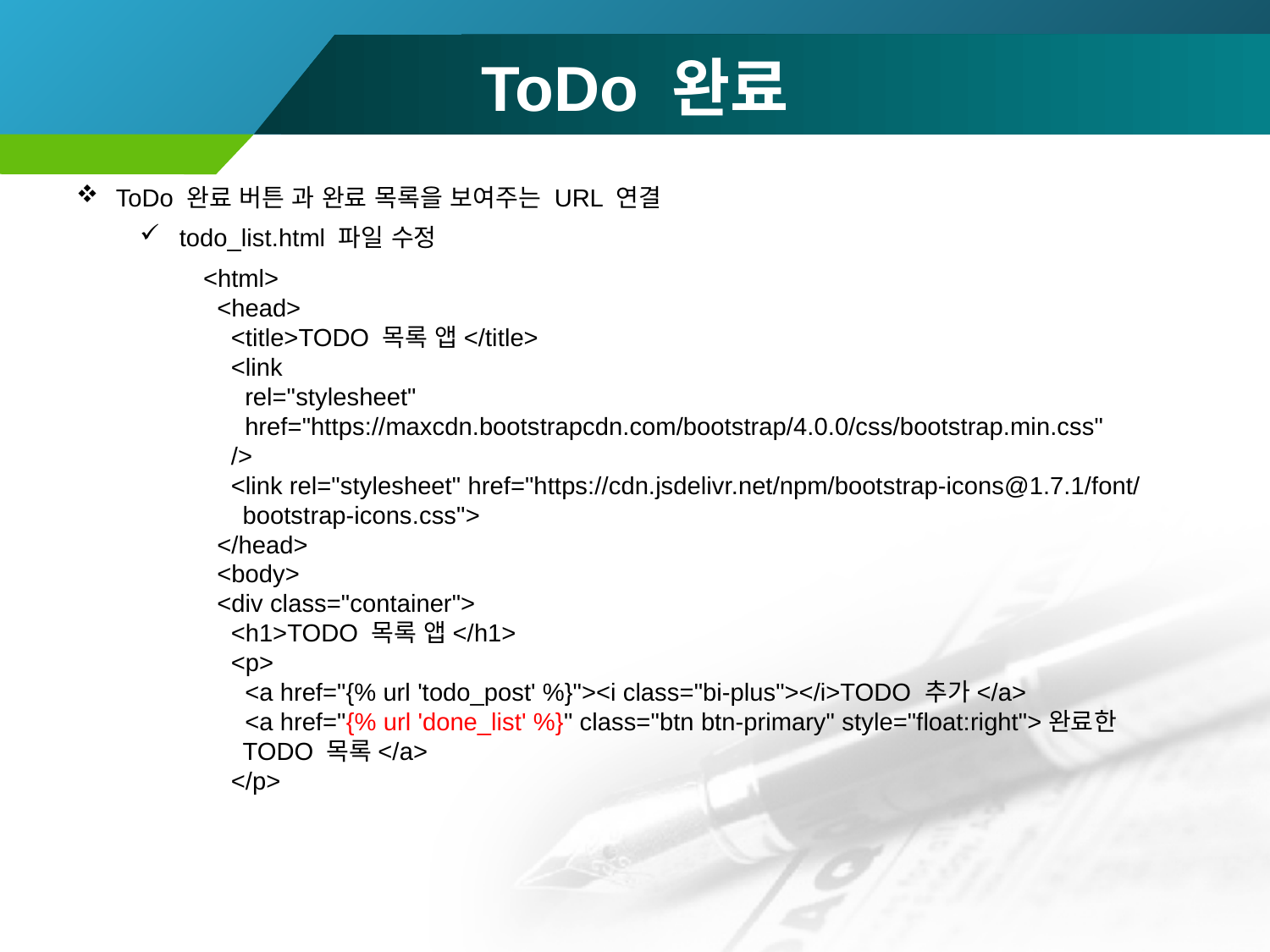

# ToDo 완료
ToDo 완료 버튼 과 완료 목록을 보여주는 URL 연결
todo_list.html 파일 수정
<html>
  <head>
    <title>TODO 목록 앱</title>
    <link
      rel="stylesheet"
      href="https://maxcdn.bootstrapcdn.com/bootstrap/4.0.0/css/bootstrap.min.css"
    />
    <link rel="stylesheet" href="https://cdn.jsdelivr.net/npm/bootstrap-icons@1.7.1/font/bootstrap-icons.css">
  </head>
  <body>
  <div class="container">
    <h1>TODO 목록 앱</h1>
    <p>
      <a href="{% url 'todo_post' %}"><i class="bi-plus"></i>TODO 추가</a>
      <a href="{% url 'done_list' %}" class="btn btn-primary" style="float:right">완료한 TODO 목록</a>
    </p>